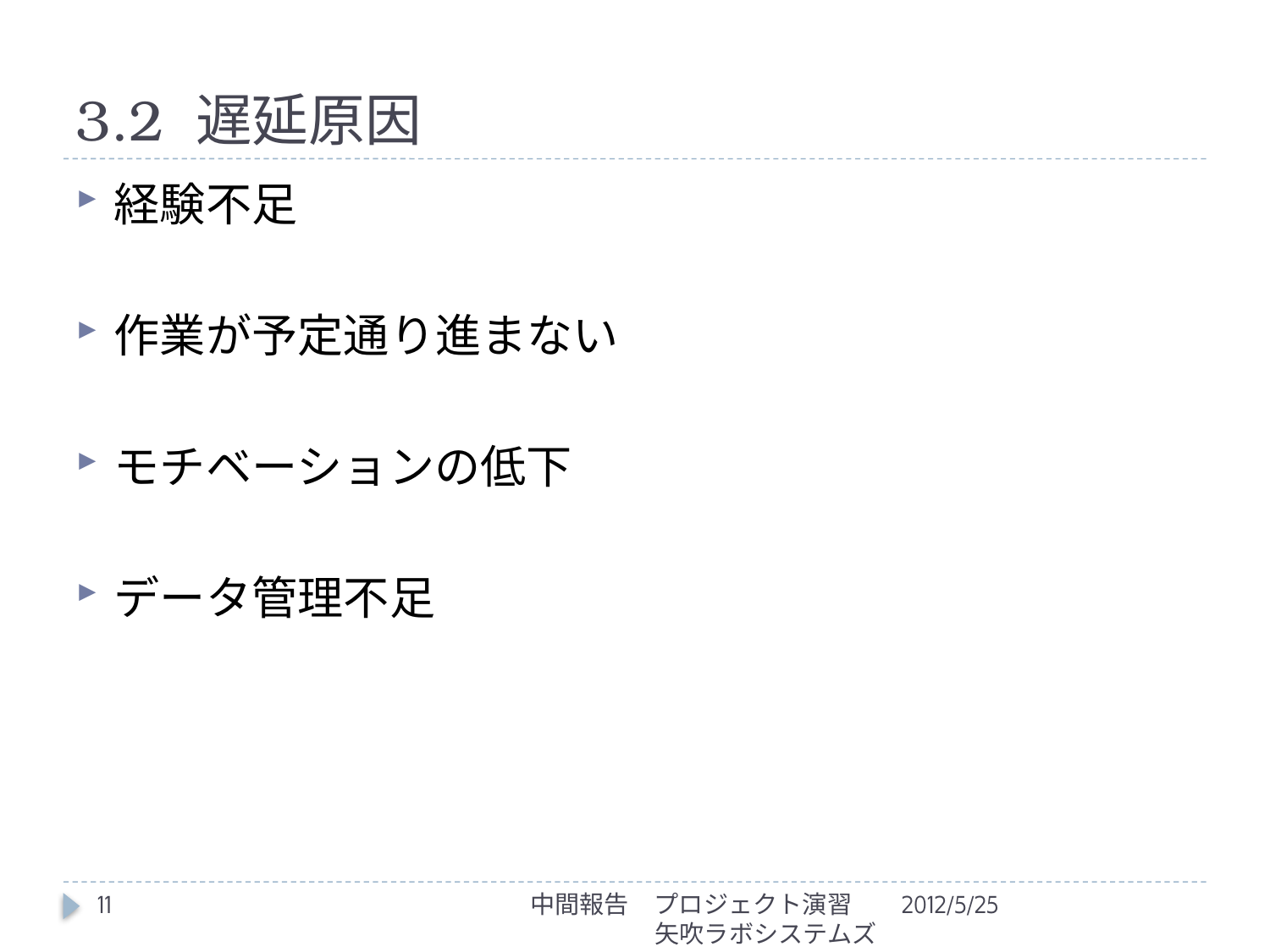

# 3.2 遅延原因
経験不足

作業が予定通り進まない

モチベーションの低下

データ管理不足
11
中間報告　プロジェクト演習
矢吹ラボシステムズ
2012/5/25